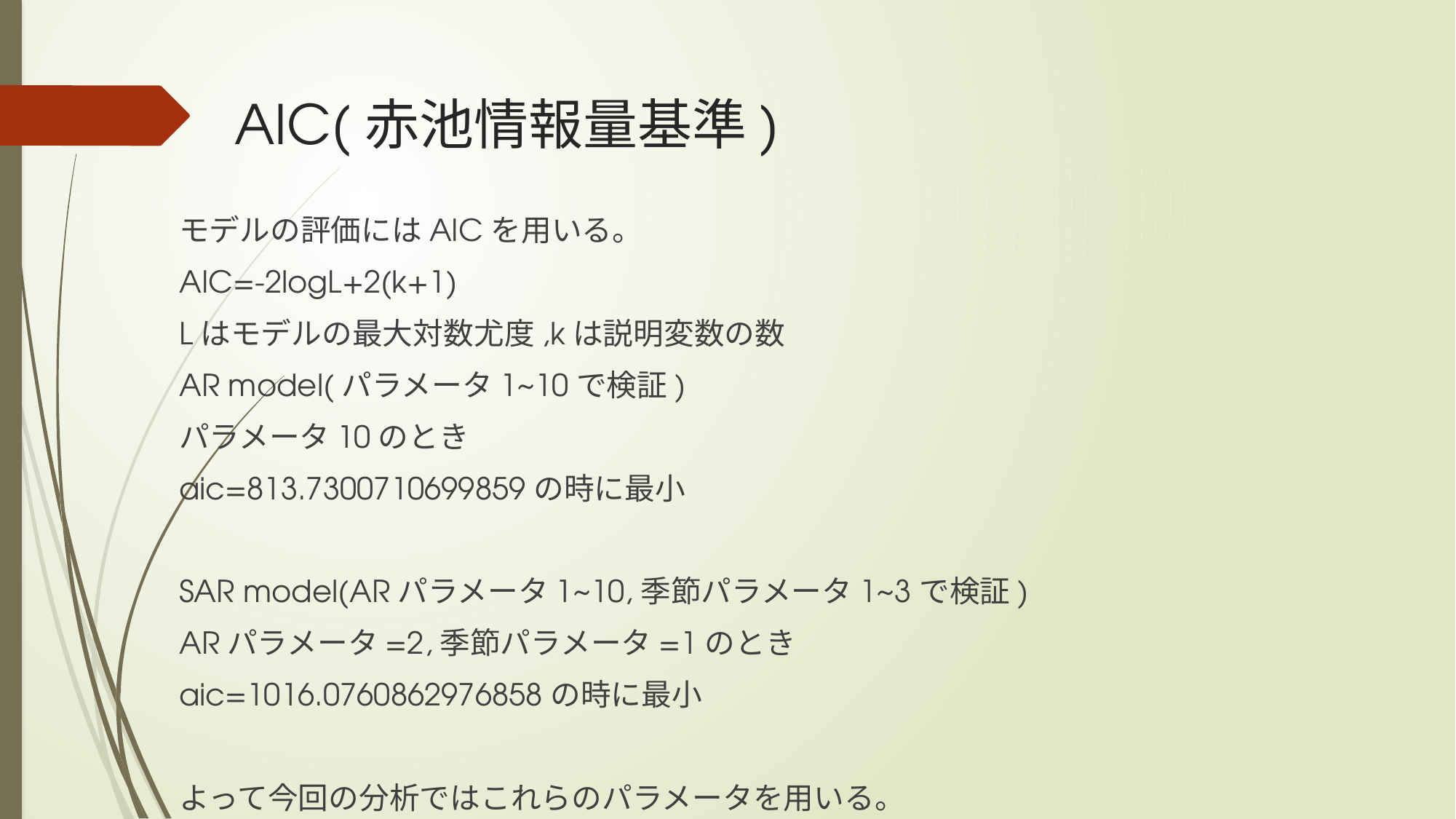

# AIC(赤池情報量基準)
モデルの評価にはAICを用いる。
AIC=-2logL+2(k+1)
Lはモデルの最大対数尤度,kは説明変数の数
AR model(パラメータ1~10で検証)
パラメータ10のとき
aic=813.7300710699859の時に最小

SAR model(ARパラメータ1~10,季節パラメータ1~3で検証)
ARパラメータ=2,季節パラメータ=1のとき
aic=1016.0760862976858の時に最小

よって今回の分析ではこれらのパラメータを用いる。